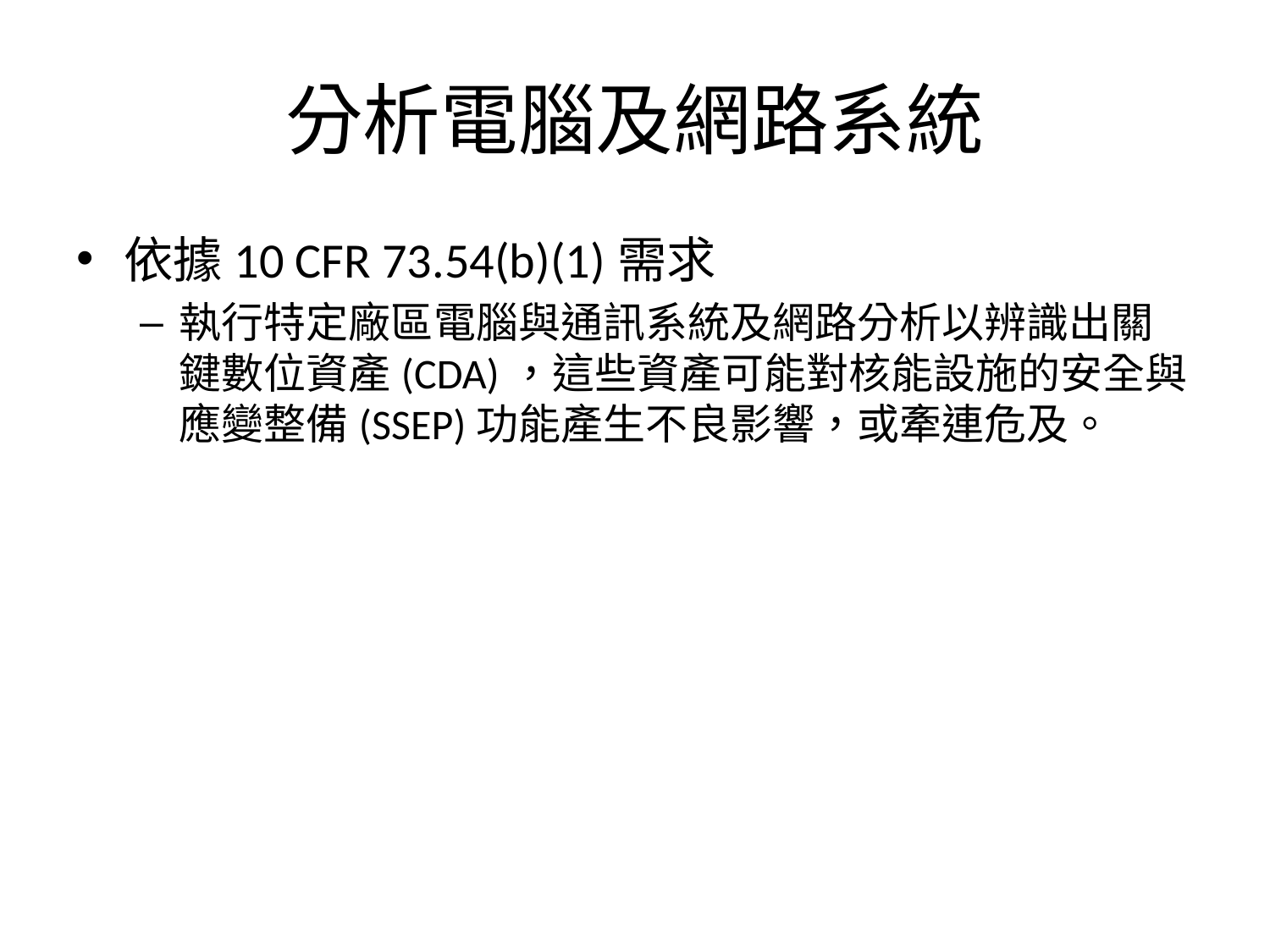

# 分析電腦及網路系統
依據10 CFR 73.54(b)(1)需求
執行特定廠區電腦與通訊系統及網路分析以辨識出關鍵數位資產(CDA)，這些資產可能對核能設施的安全與應變整備(SSEP)功能產生不良影響，或牽連危及。